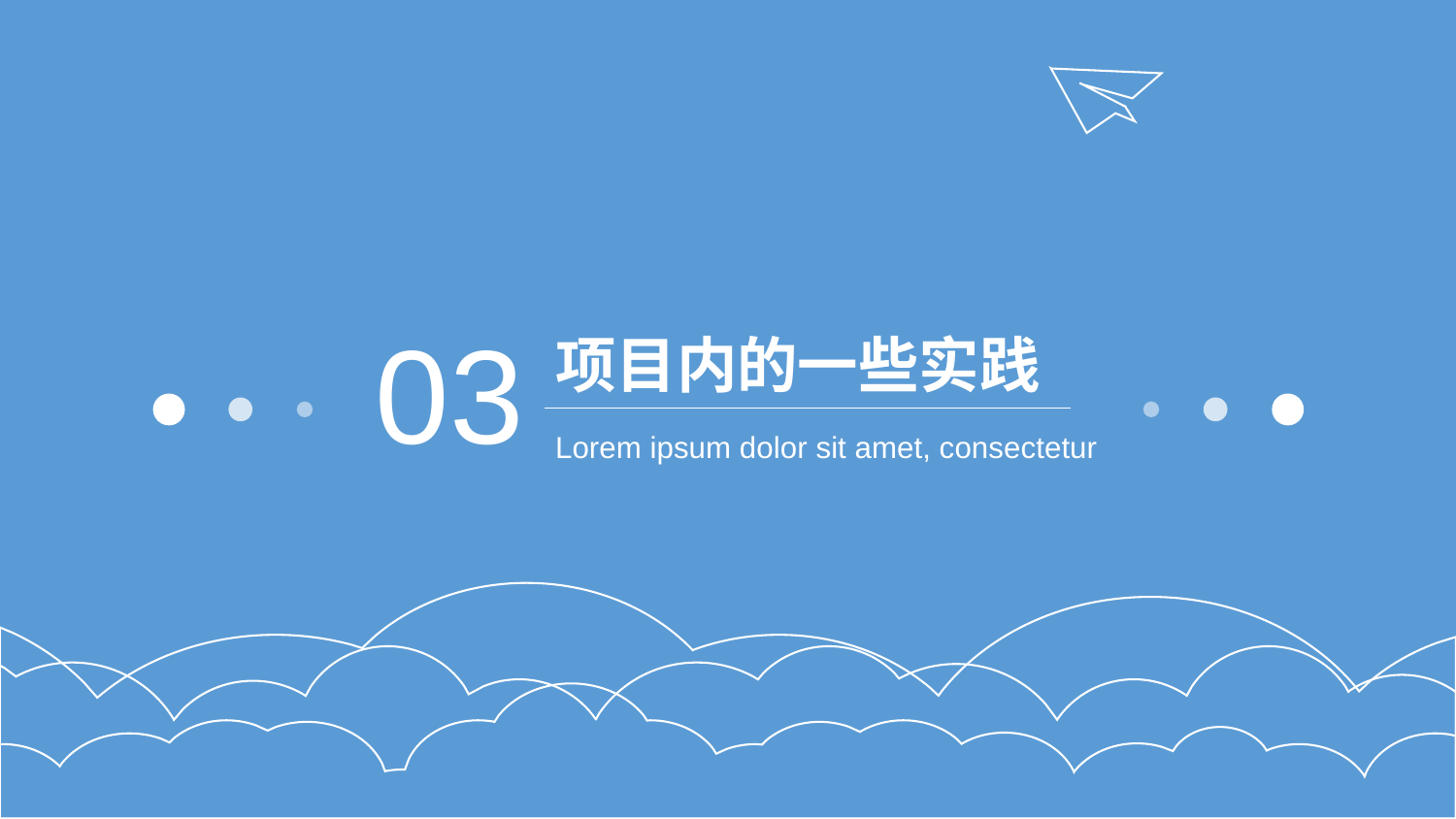

03
项目内的一些实践
Lorem ipsum dolor sit amet, consectetur